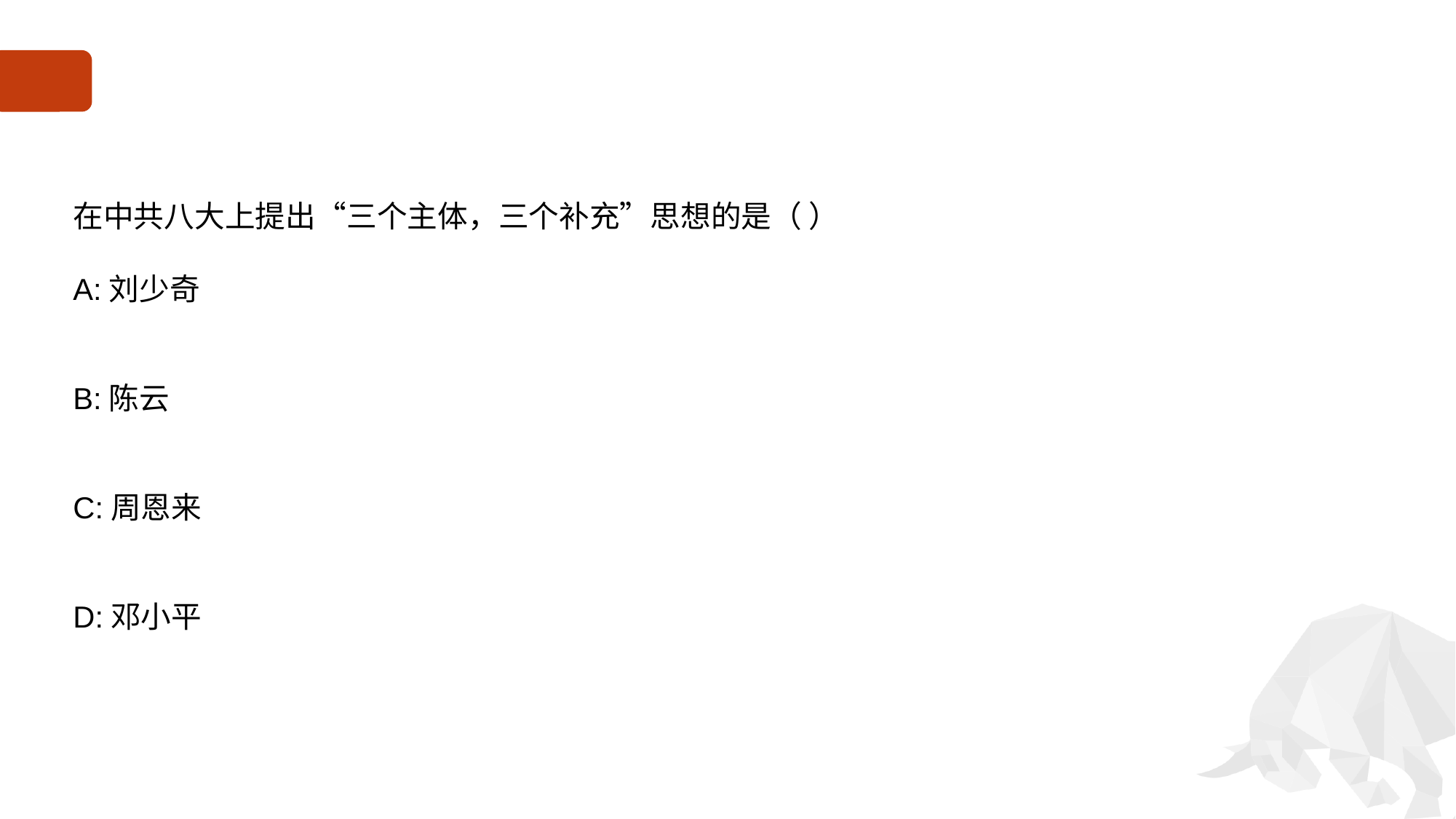

#
在中共八大上提出“三个主体，三个补充”思想的是（ ）

A:刘少奇

B:陈云

C:周恩来

D:邓小平